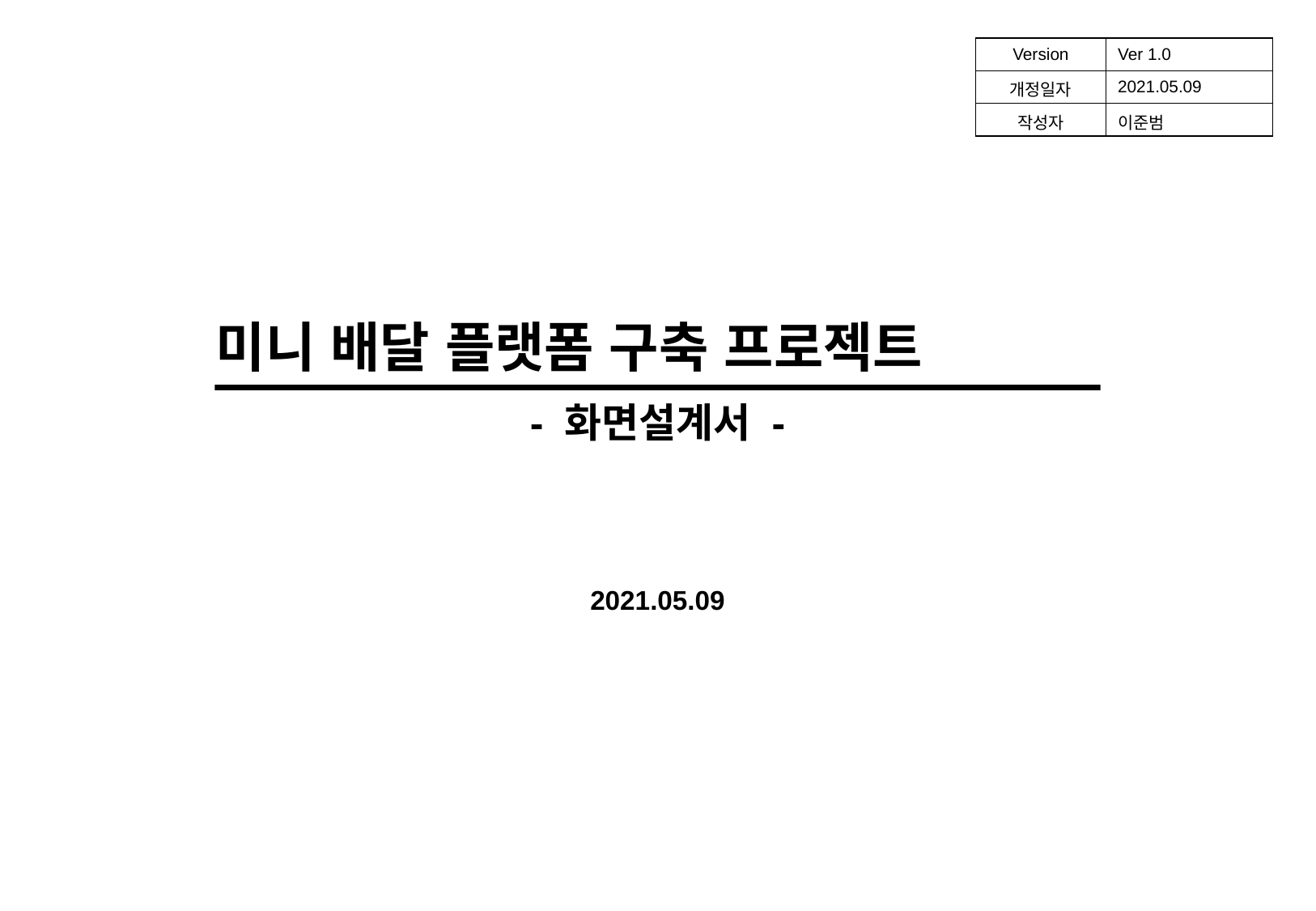

| Version | Ver 1.0 |
| --- | --- |
| 개정일자 | 2021.05.09 |
| 작성자 | 이준범 |
미니 배달 플랫폼 구축 프로젝트

- 화면설계서 -
2021.05.09